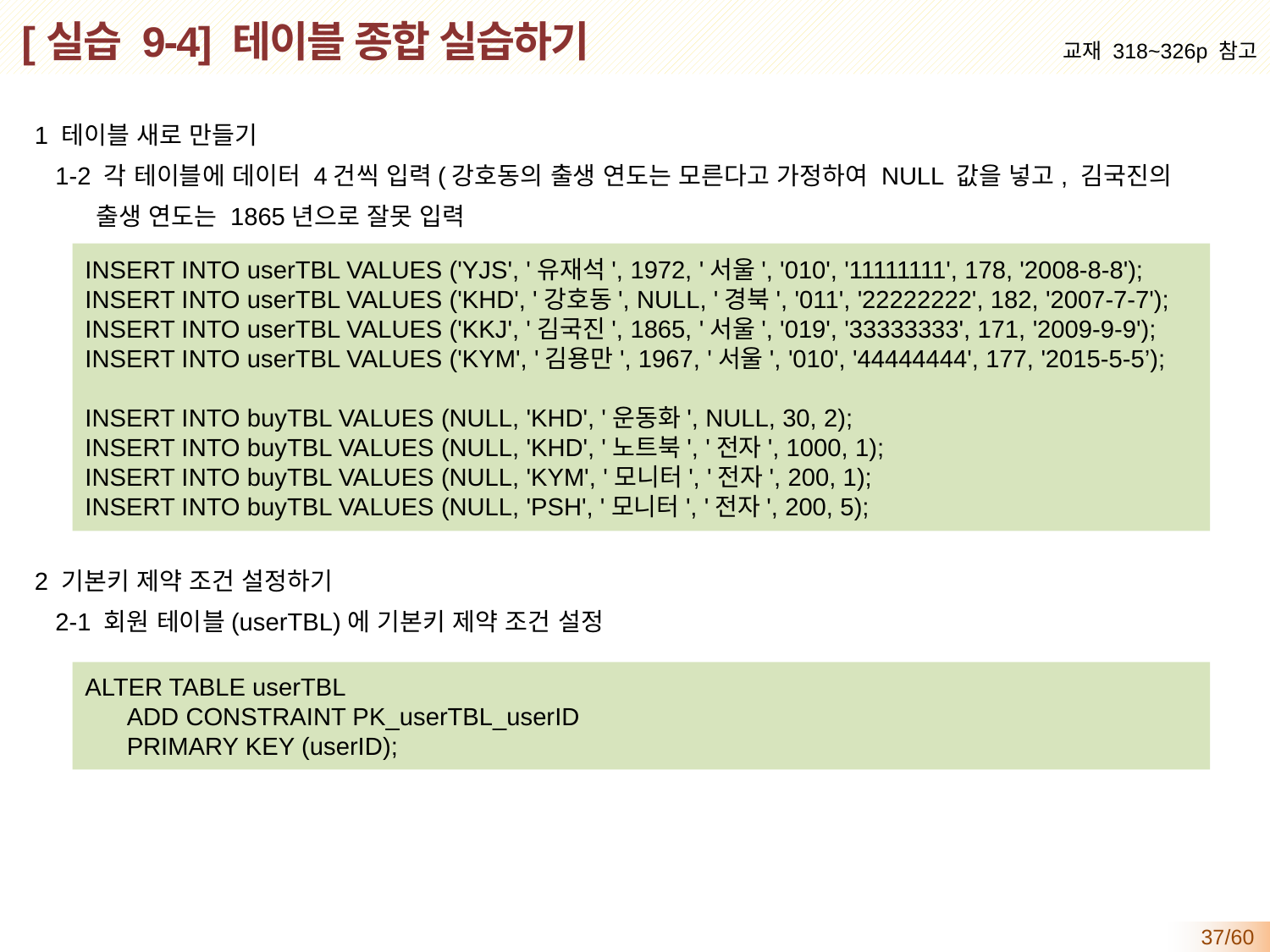

# [실습 9-4] 테이블 종합 실습하기
교재 318~326p 참고
1 테이블 새로 만들기
   1-2 각 테이블에 데이터 4건씩 입력(강호동의 출생 연도는 모른다고 가정하여 NULL 값을 넣고, 김국진의
        출생 연도는 1865년으로 잘못 입력

2 기본키 제약 조건 설정하기
   2-1 회원 테이블(userTBL)에 기본키 제약 조건 설정

INSERT INTO userTBL VALUES ('YJS', '유재석', 1972, '서울', '010', '11111111', 178, '2008-8-8');
INSERT INTO userTBL VALUES ('KHD', '강호동', NULL, '경북', '011', '22222222', 182, '2007-7-7');
INSERT INTO userTBL VALUES ('KKJ', '김국진', 1865, '서울', '019', '33333333', 171, '2009-9-9');
INSERT INTO userTBL VALUES ('KYM', '김용만', 1967, '서울', '010', '44444444', 177, '2015-5-5’);

INSERT INTO buyTBL VALUES (NULL, 'KHD', '운동화', NULL, 30, 2);
INSERT INTO buyTBL VALUES (NULL, 'KHD', '노트북', '전자', 1000, 1);
INSERT INTO buyTBL VALUES (NULL, 'KYM', '모니터', '전자', 200, 1);
INSERT INTO buyTBL VALUES (NULL, 'PSH', '모니터', '전자', 200, 5);
ALTER TABLE userTBL
      ADD CONSTRAINT PK_userTBL_userID
      PRIMARY KEY (userID);